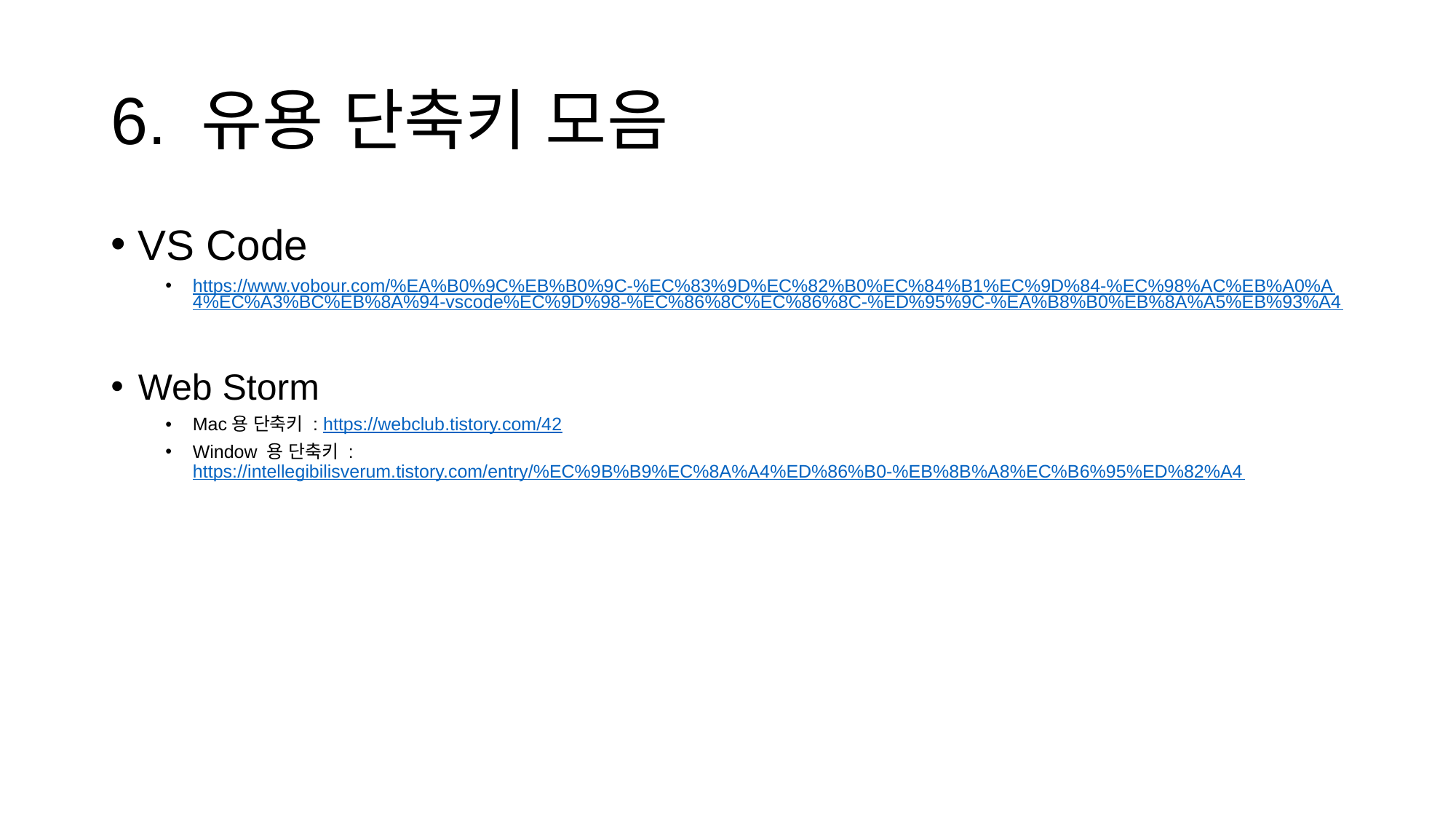

# 6. 유용 단축키 모음
VS Code
https://www.vobour.com/%EA%B0%9C%EB%B0%9C-%EC%83%9D%EC%82%B0%EC%84%B1%EC%9D%84-%EC%98%AC%EB%A0%A4%EC%A3%BC%EB%8A%94-vscode%EC%9D%98-%EC%86%8C%EC%86%8C-%ED%95%9C-%EA%B8%B0%EB%8A%A5%EB%93%A4

Web Storm
Mac용 단축키 : https://webclub.tistory.com/42
Window 용 단축키 : https://intellegibilisverum.tistory.com/entry/%EC%9B%B9%EC%8A%A4%ED%86%B0-%EB%8B%A8%EC%B6%95%ED%82%A4